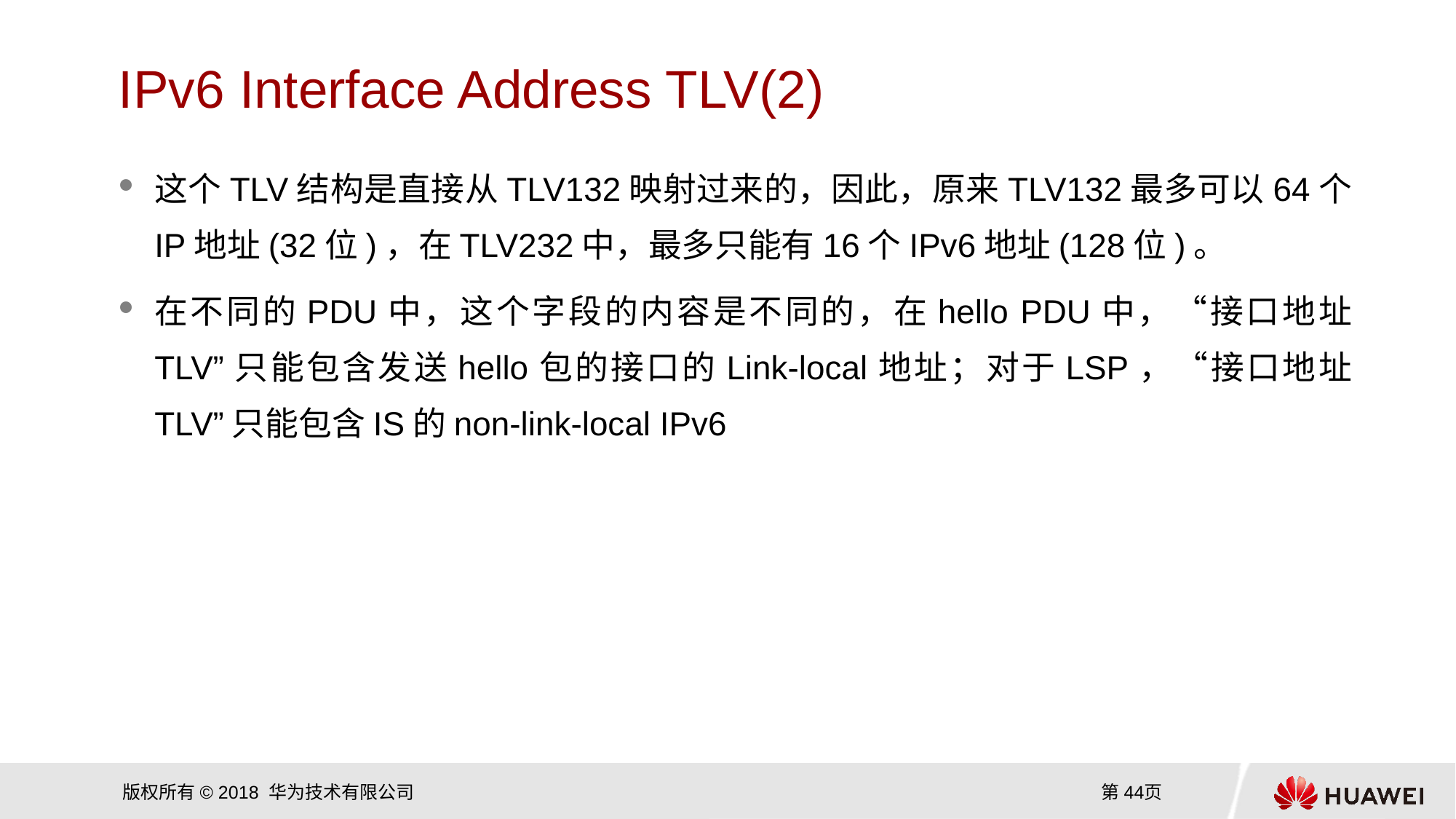

# IPv6 Interface Address TLV(2)
这个TLV结构是直接从TLV132映射过来的，因此，原来TLV132最多可以64个IP地址(32位)，在TLV232中，最多只能有16个IPv6地址(128位)。
在不同的PDU中，这个字段的内容是不同的，在hello PDU中，“接口地址TLV”只能包含发送hello包的接口的Link-local地址；对于LSP，“接口地址TLV”只能包含IS的non-link-local IPv6